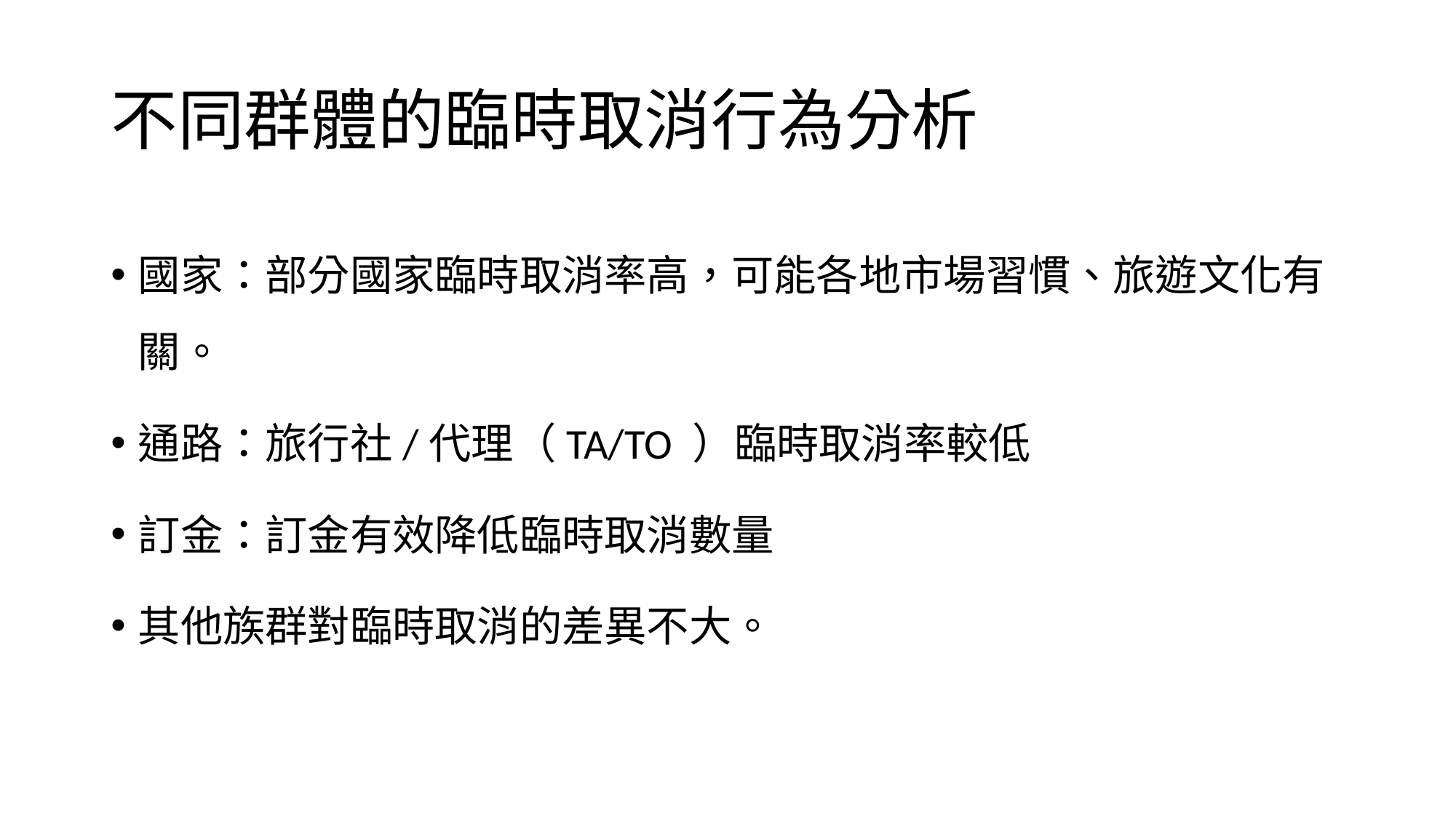

# 不同群體的臨時取消行為分析
國家：部分國家臨時取消率高，可能各地市場習慣、旅遊文化有關。
通路：旅行社/代理（TA/TO ）臨時取消率較低
訂金：訂金有效降低臨時取消數量
其他族群對臨時取消的差異不大。